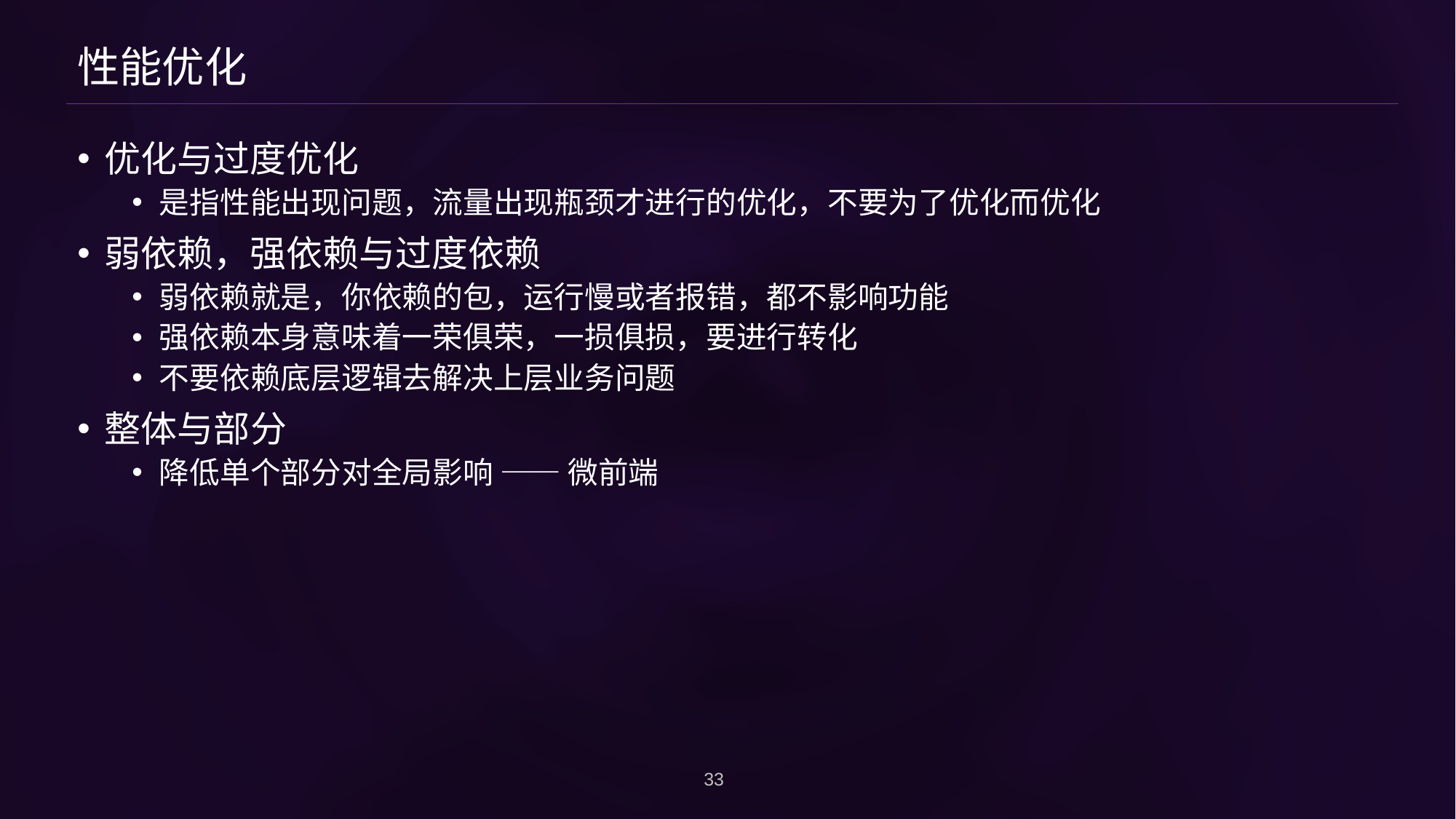

# 性能优化
优化与过度优化
是指性能出现问题，流量出现瓶颈才进行的优化，不要为了优化而优化
弱依赖，强依赖与过度依赖
弱依赖就是，你依赖的包，运行慢或者报错，都不影响功能
强依赖本身意味着一荣俱荣，一损俱损，要进行转化
不要依赖底层逻辑去解决上层业务问题
整体与部分
降低单个部分对全局影响 —— 微前端

33